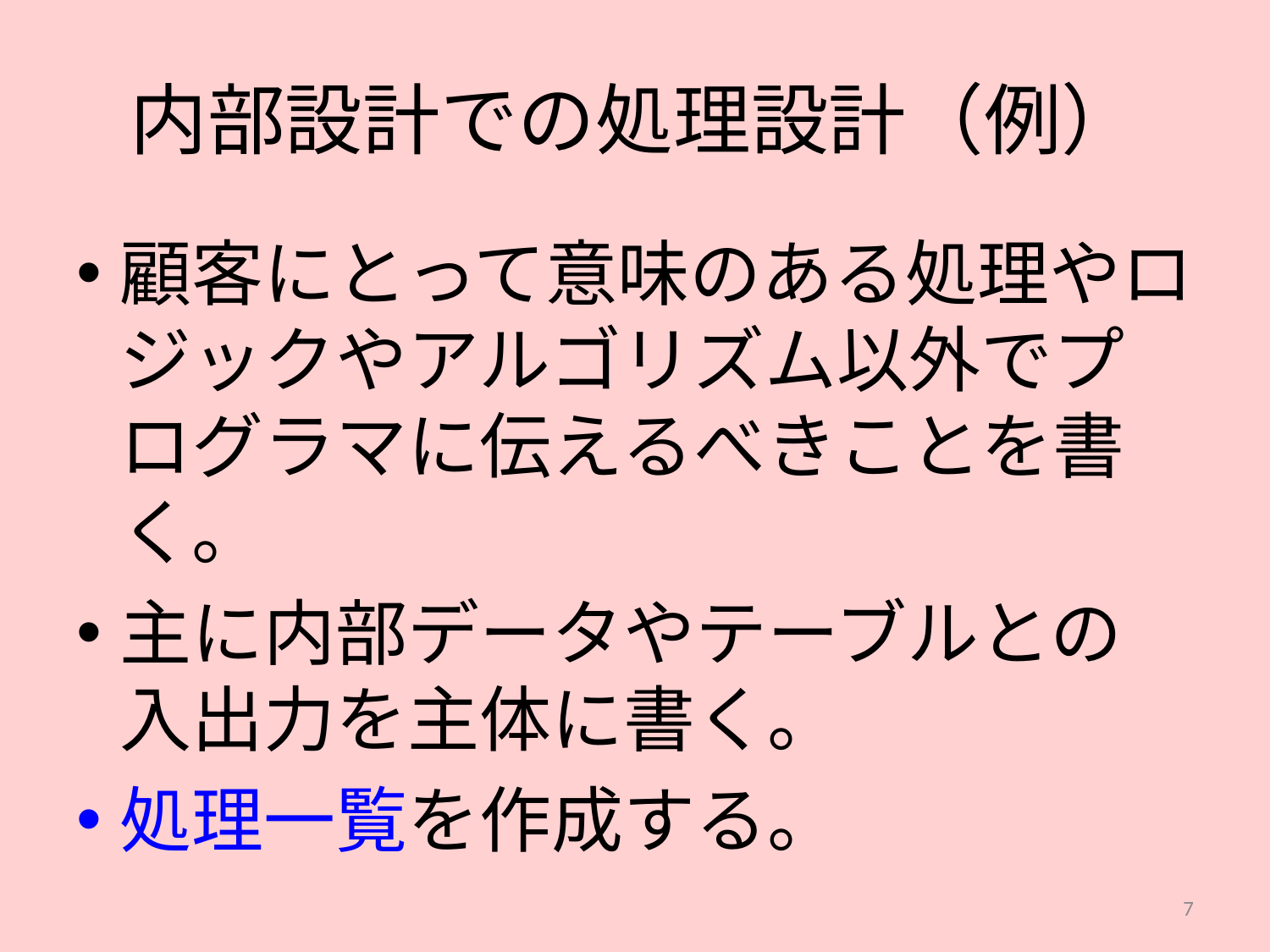

# 内部設計での処理設計（例）
顧客にとって意味のある処理やロジックやアルゴリズム以外でプログラマに伝えるべきことを書く。
主に内部データやテーブルとの入出力を主体に書く。
処理一覧を作成する。
7